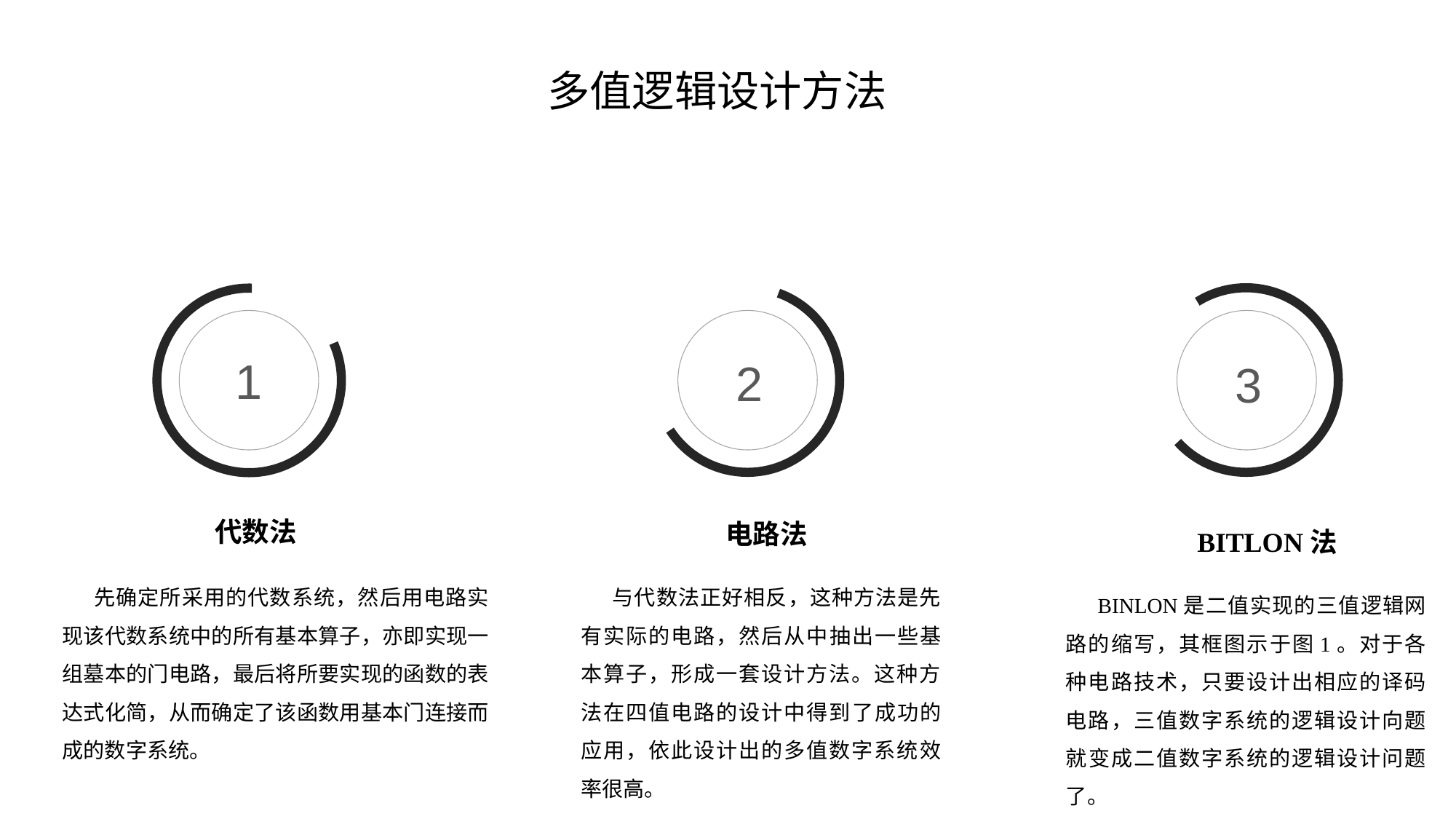

多值逻辑设计方法

1
2
3
代数法
先确定所采用的代数系统，然后用电路实现该代数系统中的所有基本算子，亦即实现一组墓本的门电路，最后将所要实现的函数的表达式化简，从而确定了该函数用基本门连接而成的数字系统。
电路法
与代数法正好相反，这种方法是先有实际的电路，然后从中抽出一些基本算子，形成一套设计方法。这种方法在四值电路的设计中得到了成功的应用，依此设计出的多值数字系统效率很高。
BITLON法
BINLON是二值实现的三值逻辑网路的缩写，其框图示于图1。对于各种电路技术，只要设计出相应的译码电路，三值数字系统的逻辑设计向题就变成二值数字系统的逻辑设计问题了。